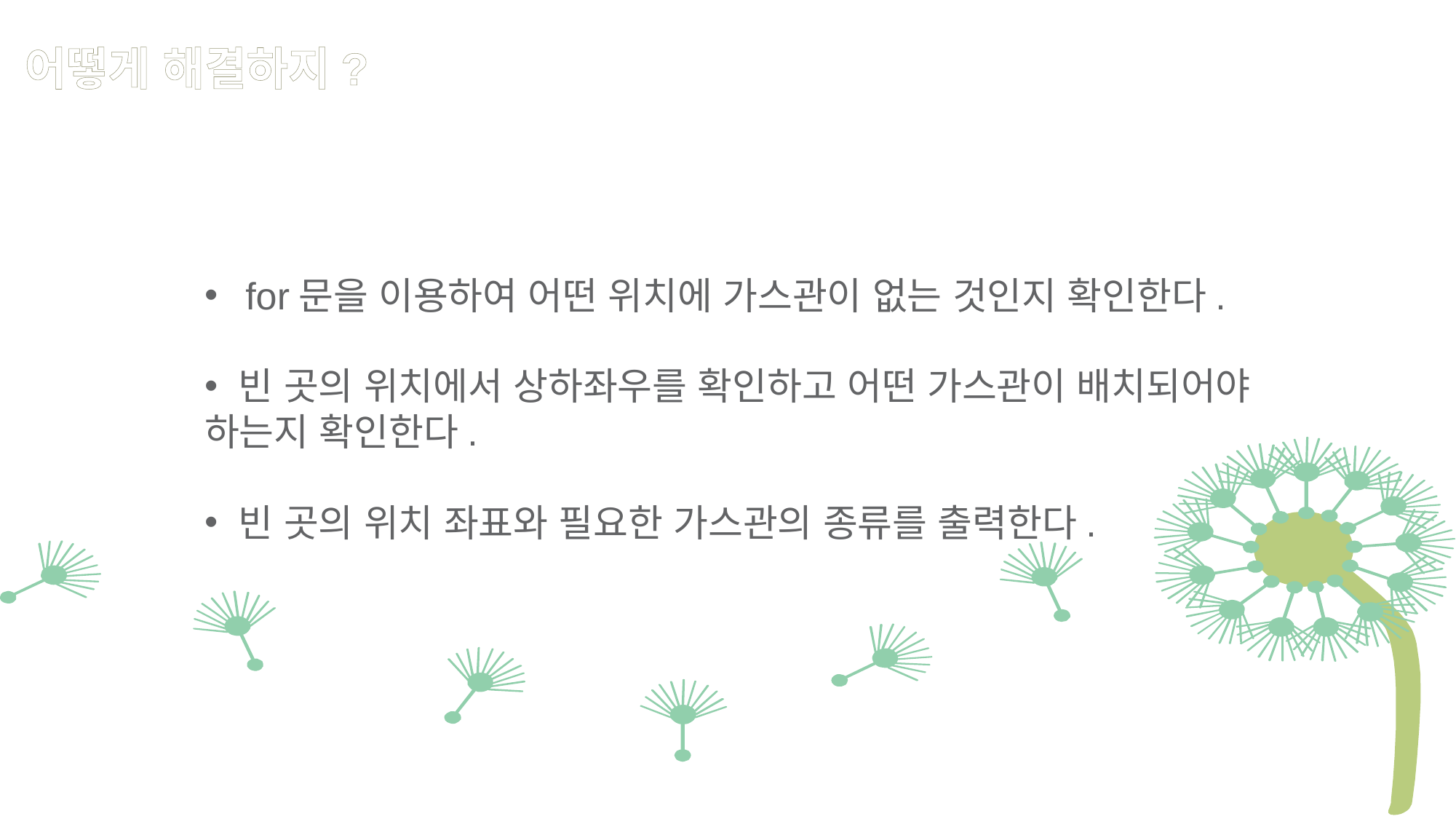

어떻게 해결하지?
for문을 이용하여 어떤 위치에 가스관이 없는 것인지 확인한다.

빈 곳의 위치에서 상하좌우를 확인하고 어떤 가스관이 배치되어야
하는지 확인한다.

빈 곳의 위치 좌표와 필요한 가스관의 종류를 출력한다.